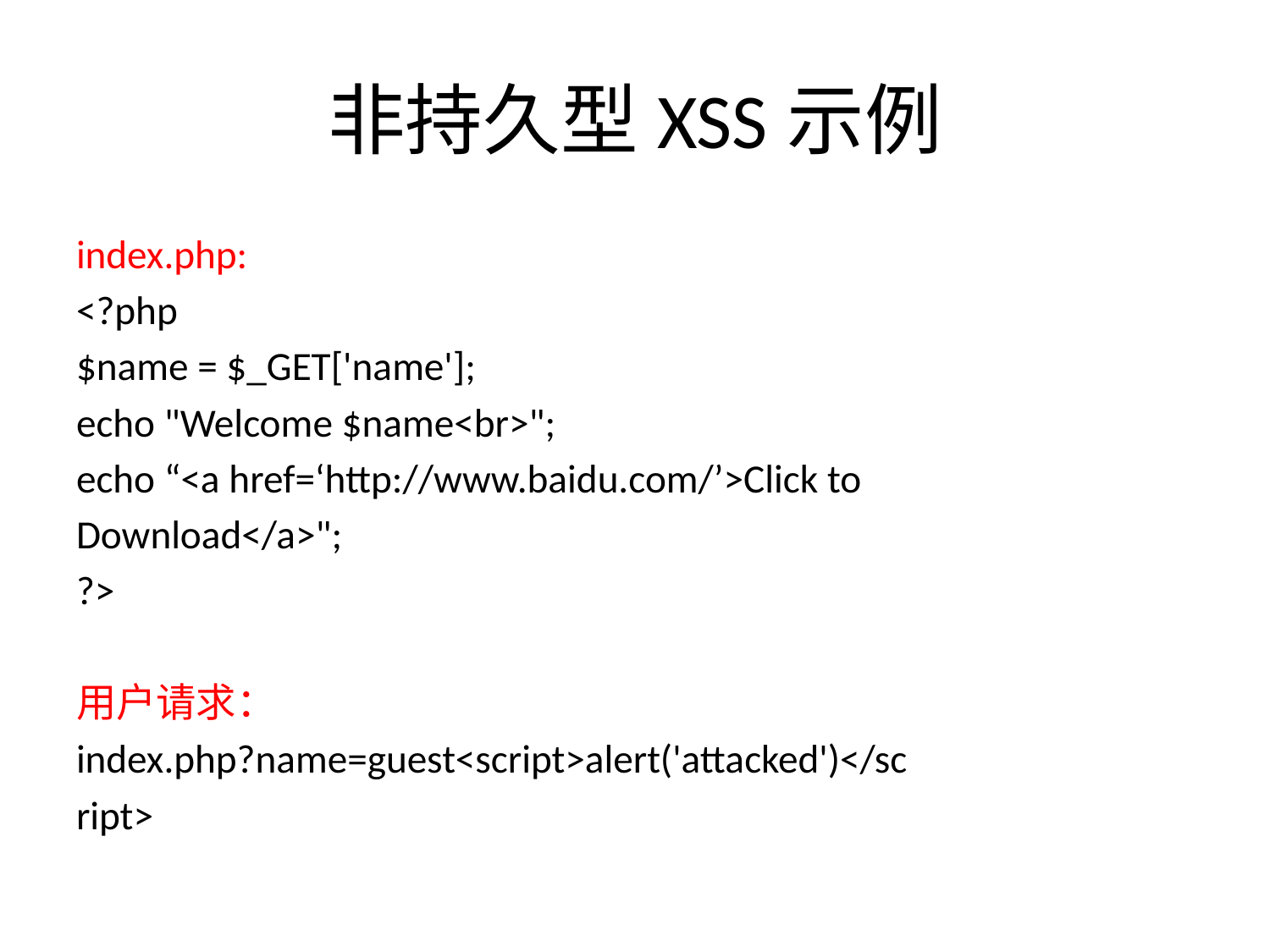

# 非持久型XSS示例
index.php:
<?php
$name = $_GET['name'];
echo "Welcome $name<br>";
echo “<a href=‘http://www.baidu.com/’>Click to
Download</a>";
?>

用户请求：
index.php?name=guest<script>alert('attacked')</sc
ript>